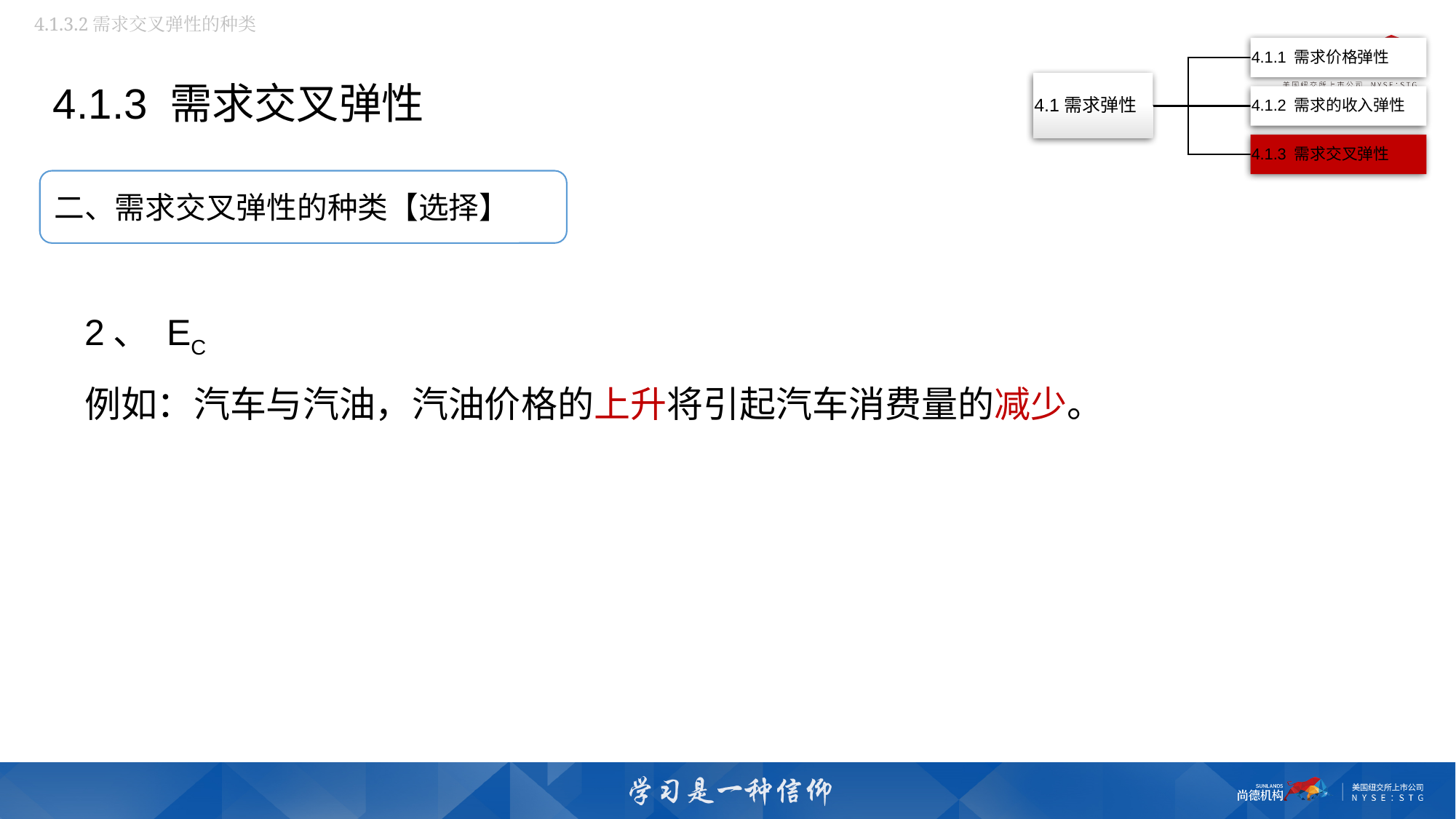

4.1.3.2需求交叉弹性的种类

4.1需求弹性
4.1.1 需求价格弹性
4.1.2 需求的收入弹性
4.1.3 需求交叉弹性
4.1.3 需求交叉弹性
二、需求交叉弹性的种类【选择】
2、 EC＜0， X与Y两种产品间有互补关系。
例如：汽车与汽油，汽油价格的上升将引起汽车消费量的减少。